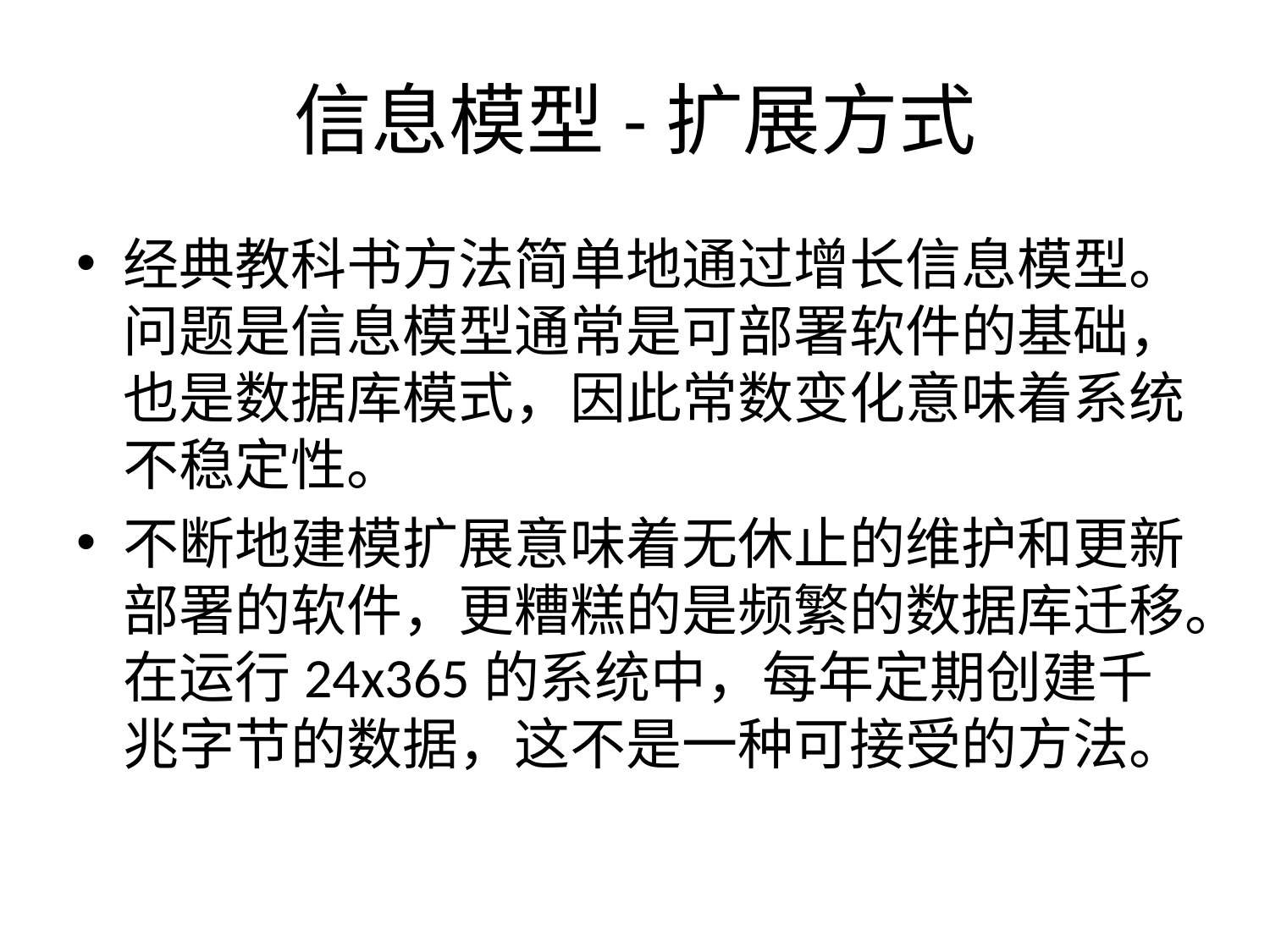

# 信息模型-扩展方式
经典教科书方法简单地通过增长信息模型。问题是信息模型通常是可部署软件的基础，也是数据库模式，因此常数变化意味着系统不稳定性。
不断地建模扩展意味着无休止的维护和更新部署的软件，更糟糕的是频繁的数据库迁移。在运行24x365的系统中，每年定期创建千兆字节的数据，这不是一种可接受的方法。